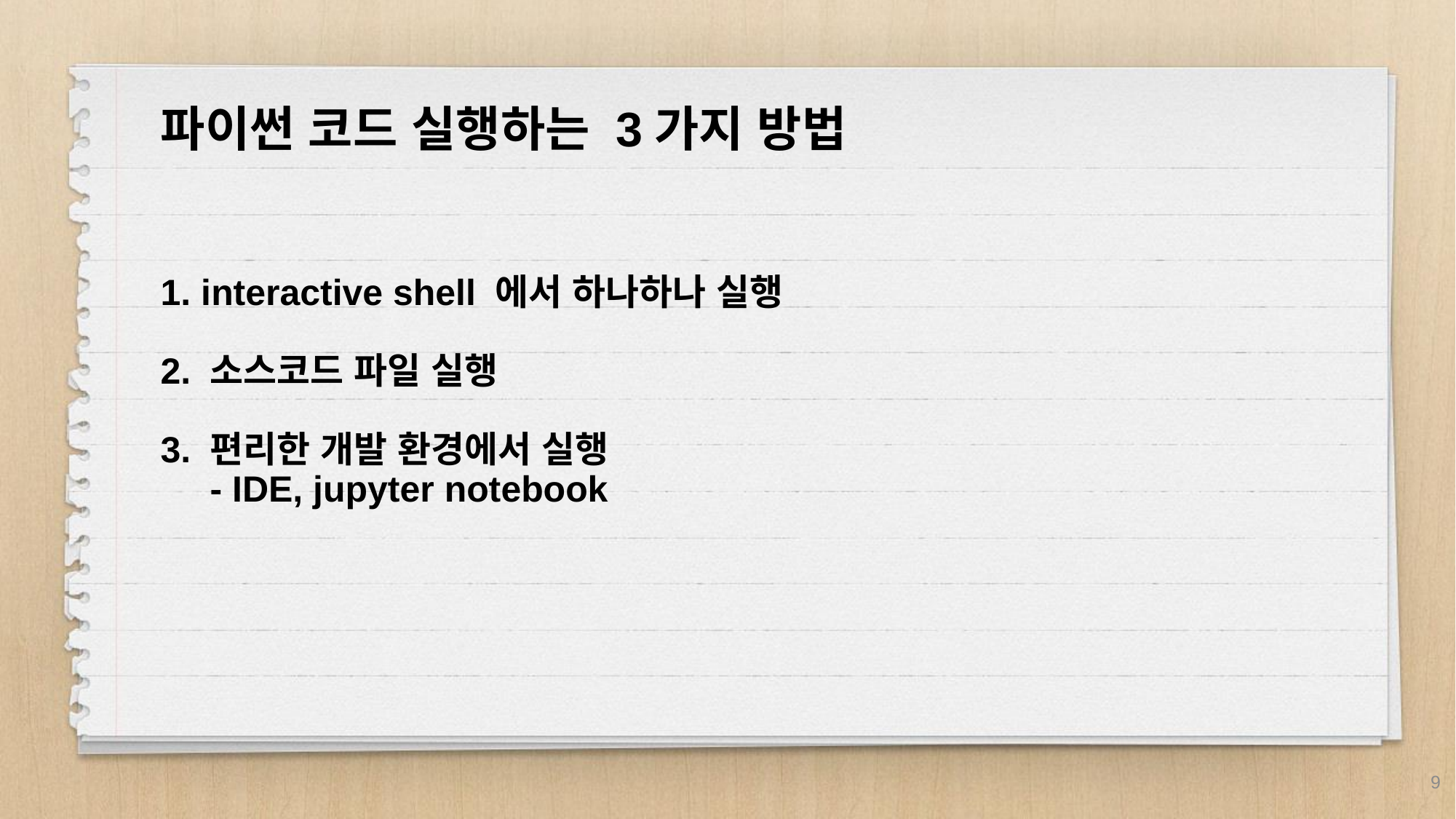

파이썬 코드 실행하는 3가지 방법

1. interactive shell 에서 하나하나 실행
2. 소스코드 파일 실행
3. 편리한 개발 환경에서 실행
    - IDE, jupyter notebook
9